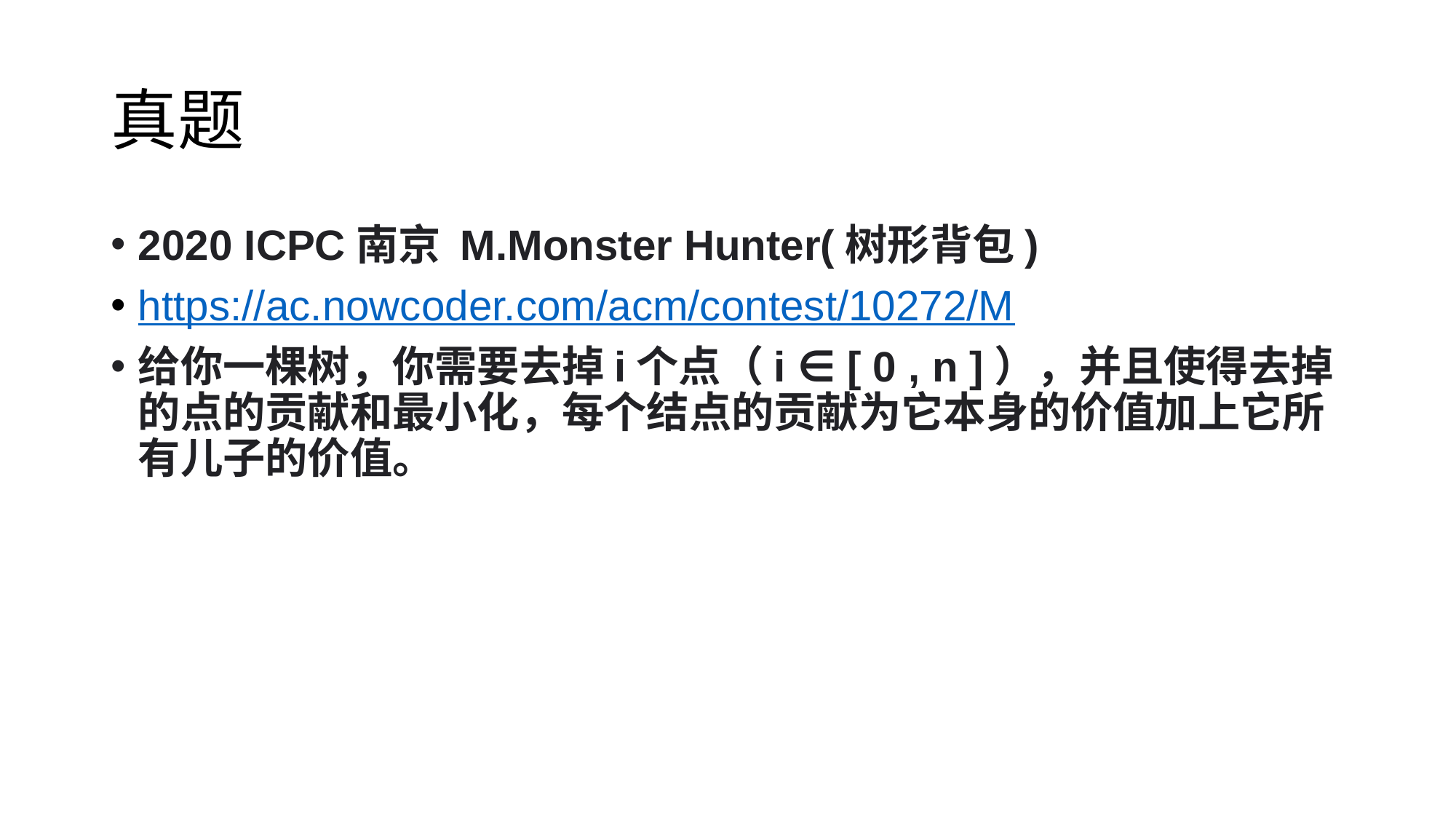

# 真题
2020 ICPC南京 M.Monster Hunter(树形背包)
https://ac.nowcoder.com/acm/contest/10272/M
给你一棵树，你需要去掉i个点（i ∈ [ 0 , n ]），并且使得去掉的点的贡献和最小化，每个结点的贡献为它本身的价值加上它所有儿子的价值。